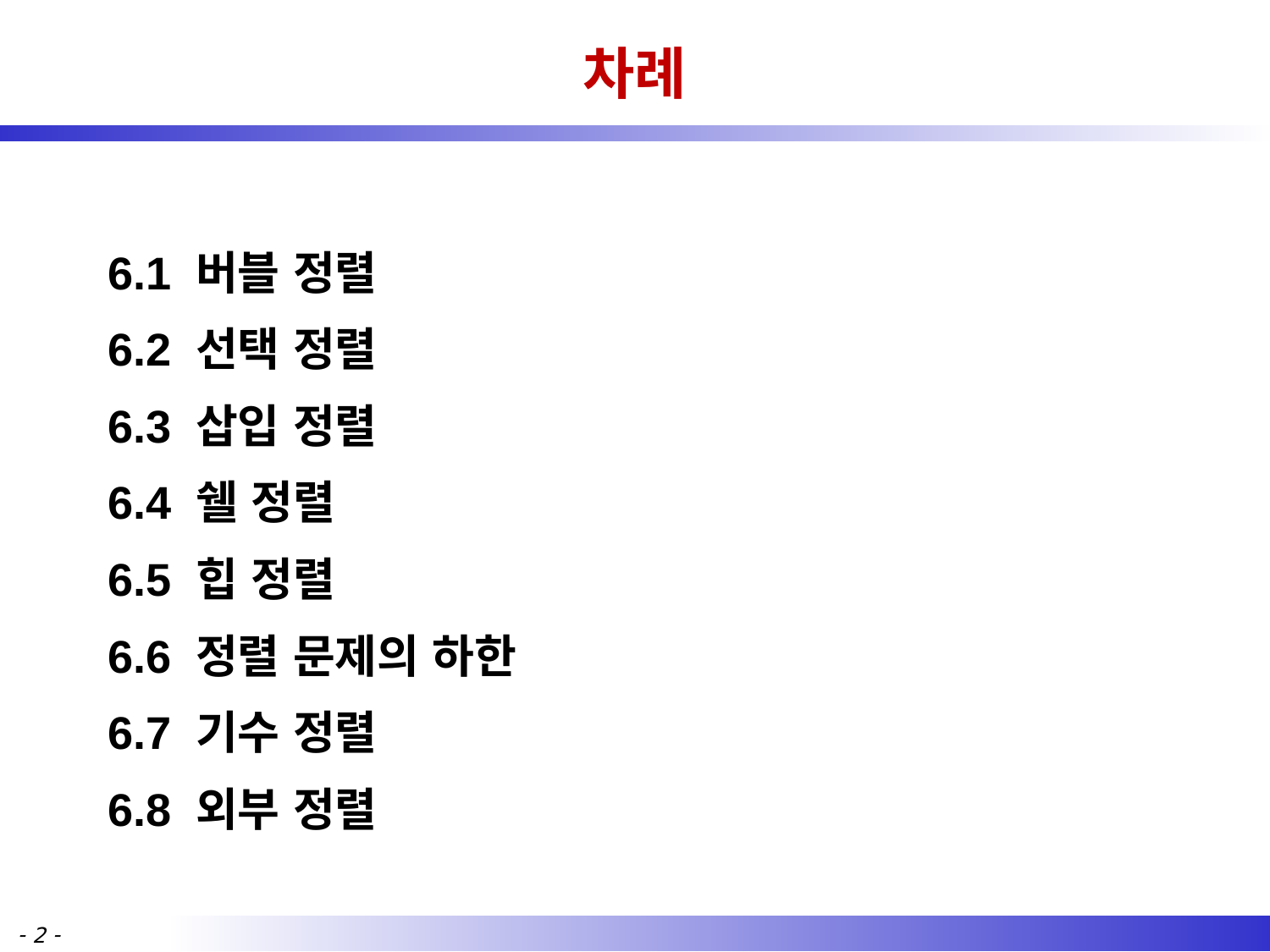

# 차례
6.1 버블 정렬
6.2 선택 정렬
6.3 삽입 정렬
6.4 쉘 정렬
6.5 힙 정렬
6.6 정렬 문제의 하한
6.7 기수 정렬
6.8 외부 정렬
- 2 -